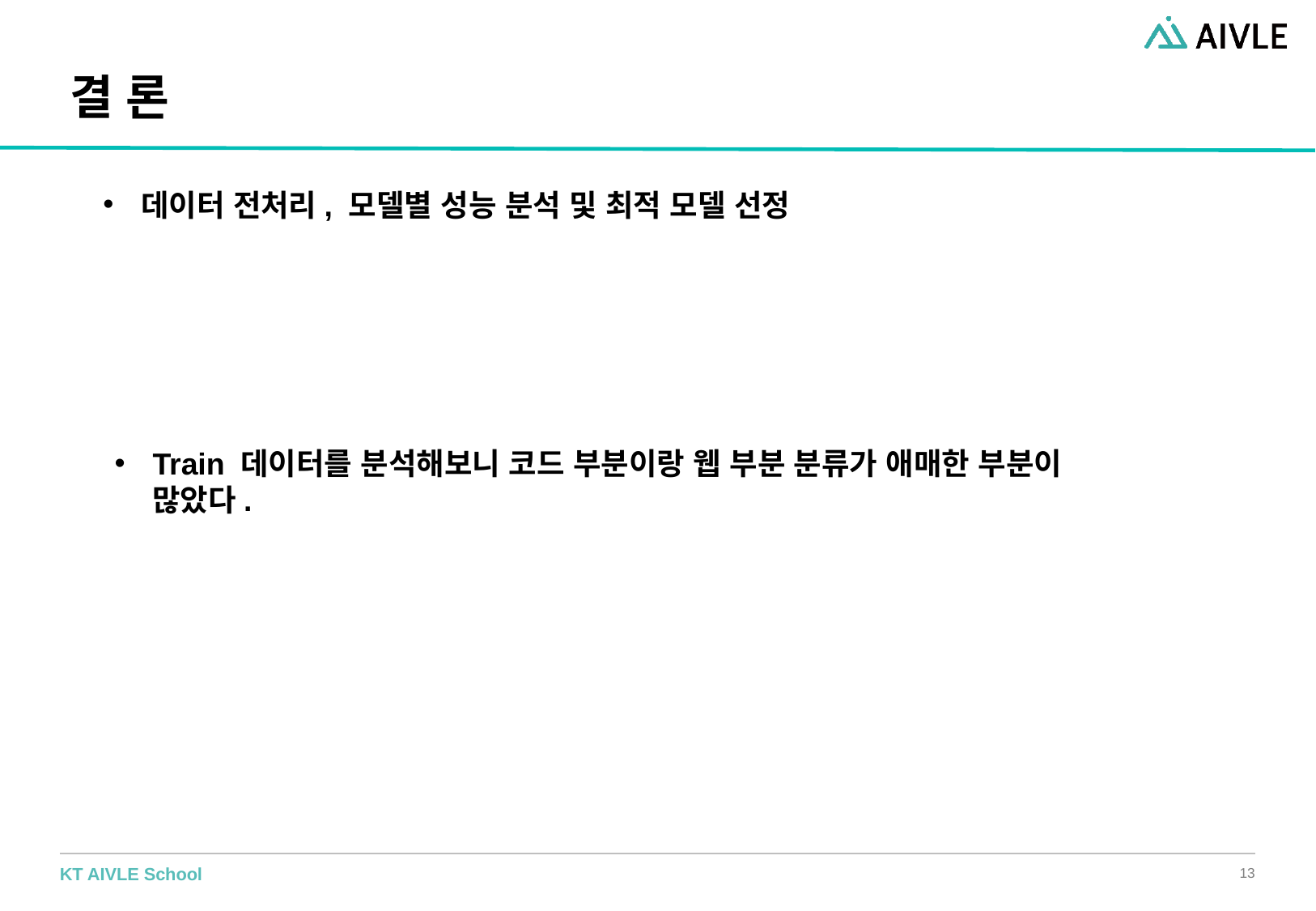

# 결 론
데이터 전처리, 모델별 성능 분석 및 최적 모델 선정

Train 데이터를 분석해보니 코드 부분이랑 웹 부분 분류가 애매한 부분이 많았다.